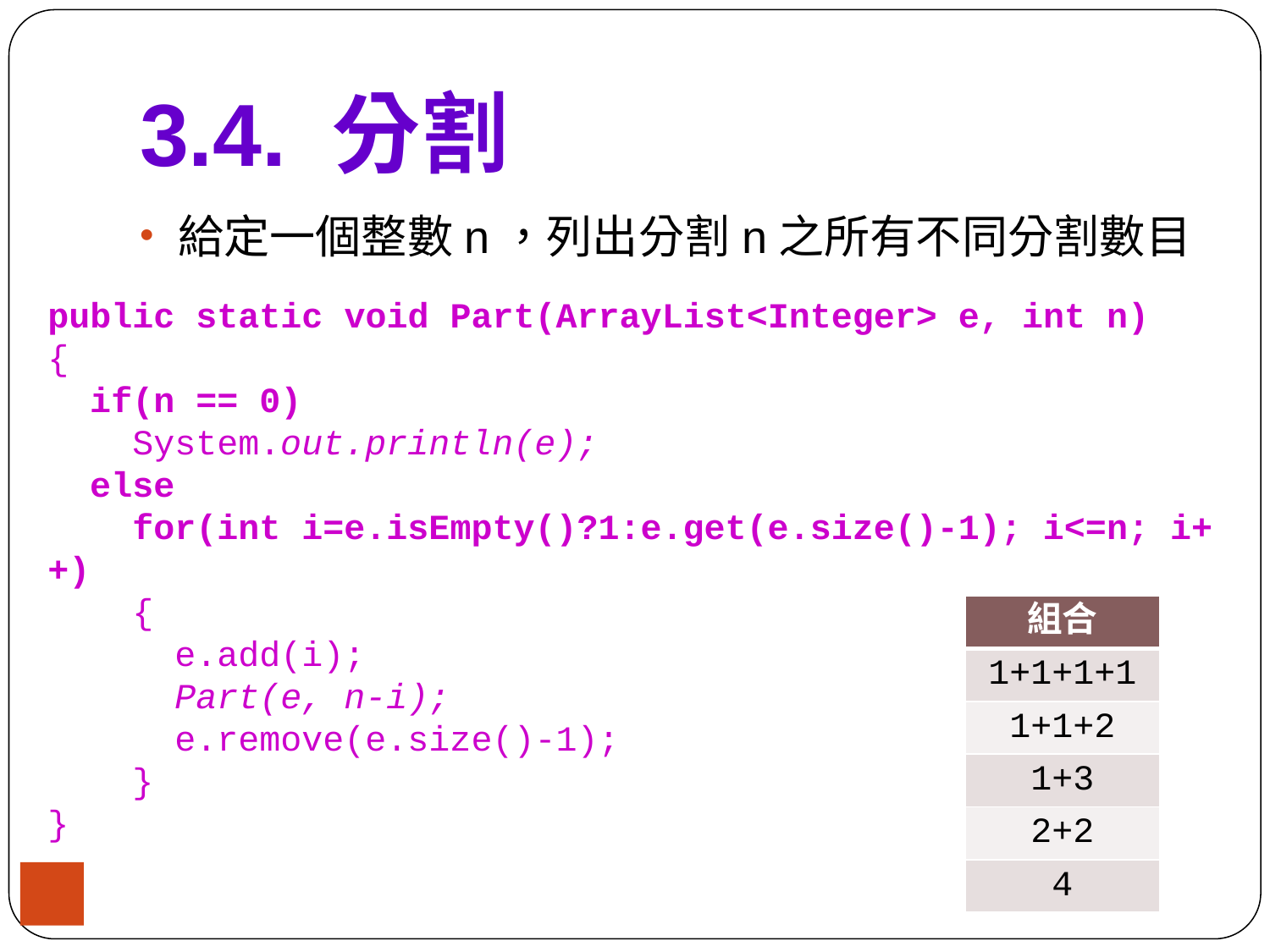

# 3.4. 分割
給定一個整數n，列出分割n之所有不同分割數目
public static void Part(ArrayList<Integer> e, int n)
{
  if(n == 0)
    System.out.println(e);
  else
    for(int i=e.isEmpty()?1:e.get(e.size()-1); i<=n; i++)
    {
      e.add(i);
      Part(e, n-i);
      e.remove(e.size()-1);
    }
}
| 組合 |
| --- |
| 1+1+1+1 |
| 1+1+2 |
| 1+3 |
| 2+2 |
| 4 |